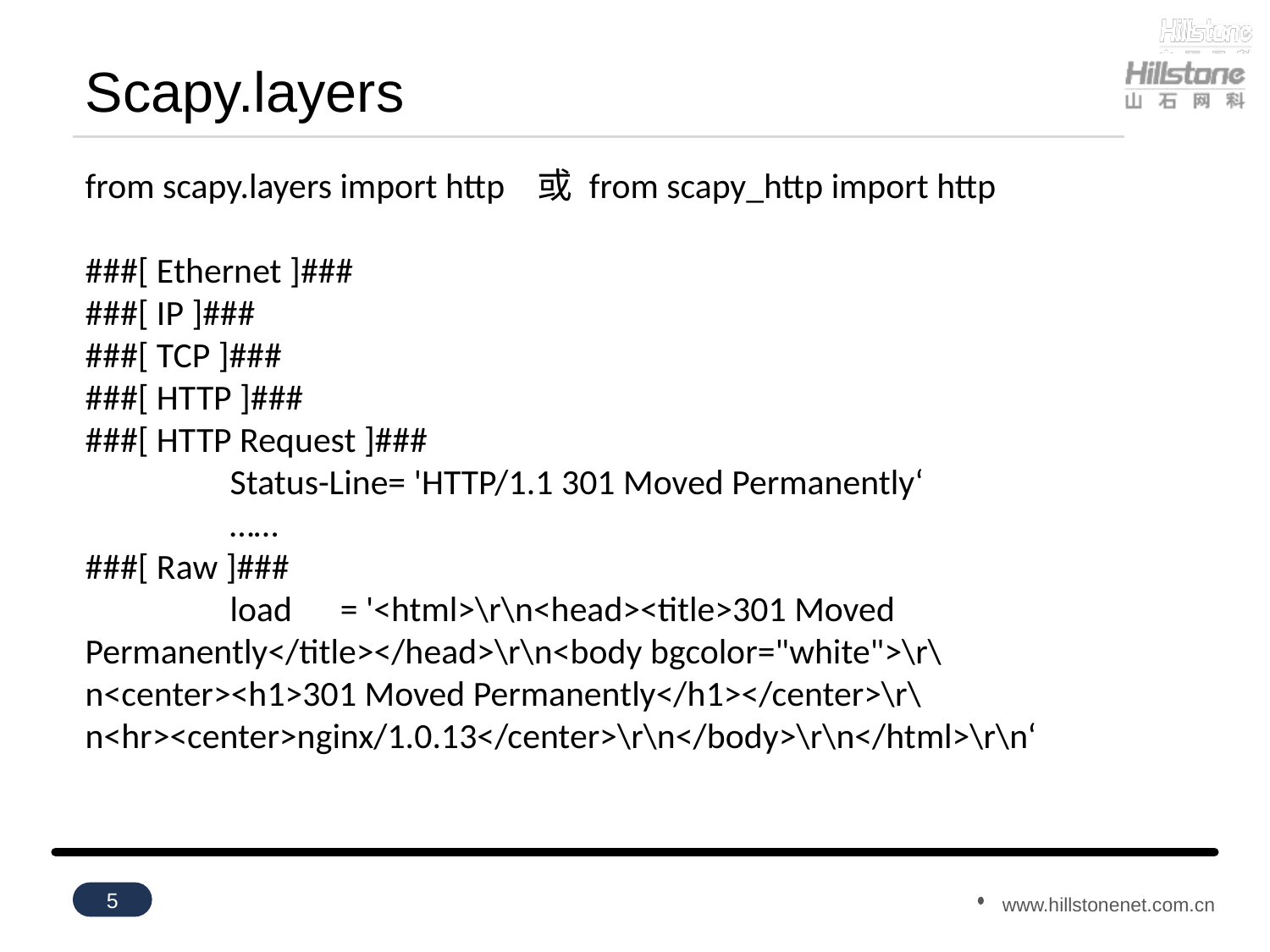

# Scapy.layers
from scapy.layers import http   或 from scapy_http import http

###[ Ethernet ]###
###[ IP ]###
###[ TCP ]###
###[ HTTP ]###
###[ HTTP Request ]###
                  Status-Line= 'HTTP/1.1 301 Moved Permanently‘
                  ……
###[ Raw ]###
                  load      = '<html>\r\n<head><title>301 Moved  Permanently</title></head>\r\n<body bgcolor="white">\r\n<center><h1>301 Moved Permanently</h1></center>\r\n<hr><center>nginx/1.0.13</center>\r\n</body>\r\n</html>\r\n‘